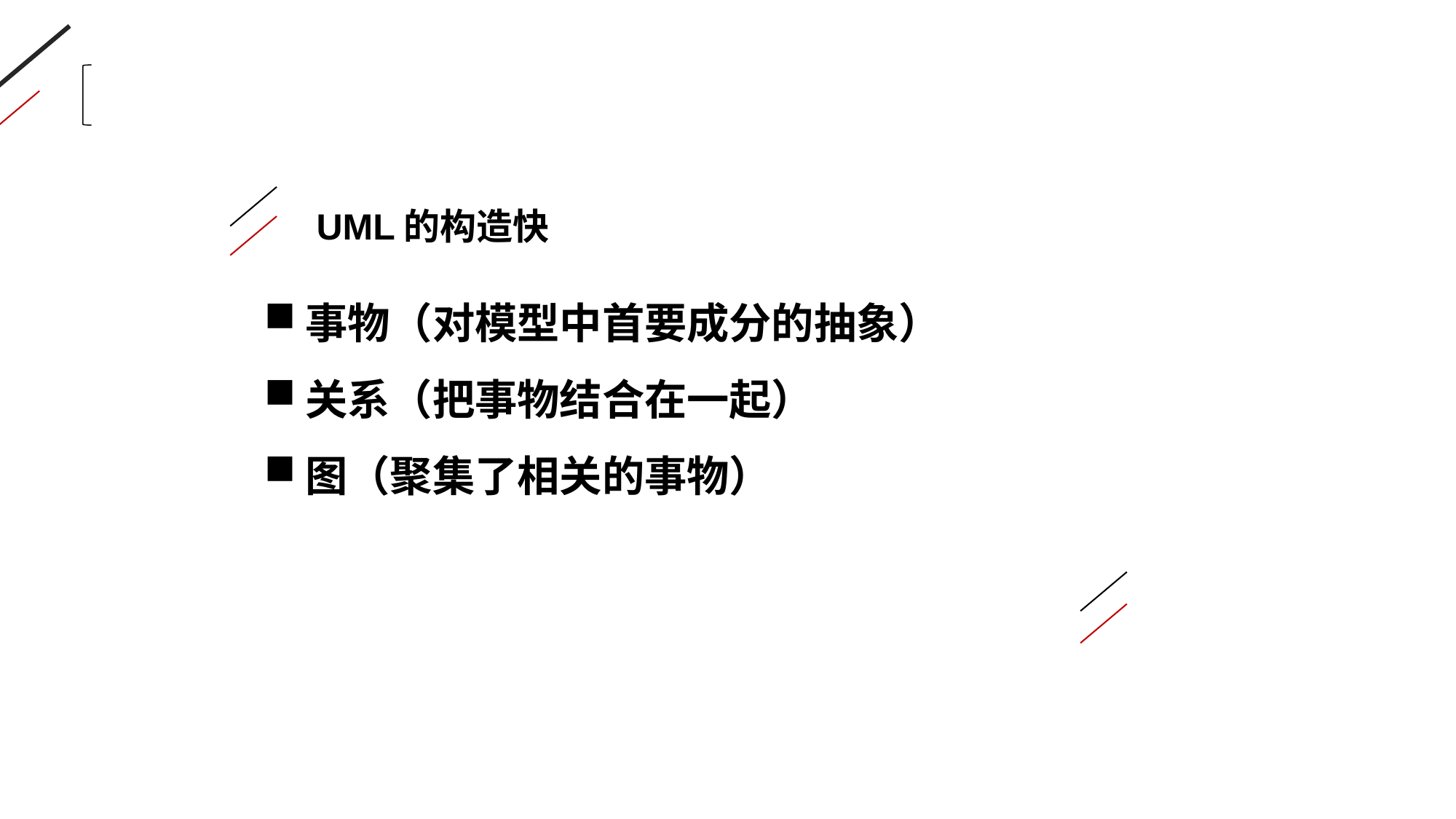

UML的构造快

事物（对模型中首要成分的抽象）
关系（把事物结合在一起）
图（聚集了相关的事物）